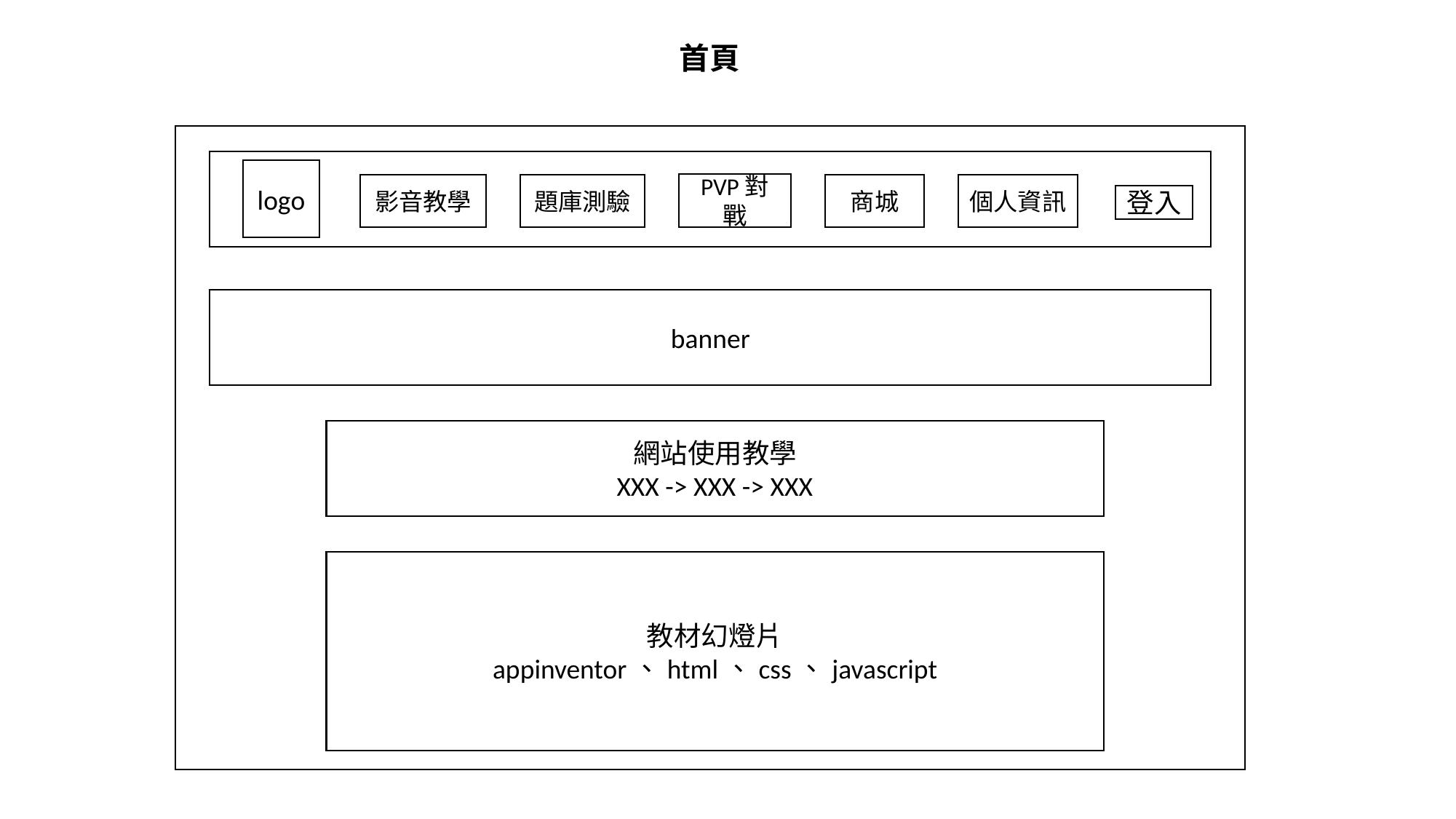

首頁

logo
PVP對戰
題庫測驗
影音教學
商城
個人資訊
登入
banner
網站使用教學
XXX -> XXX -> XXX
教材幻燈片
appinventor、html、css、javascript